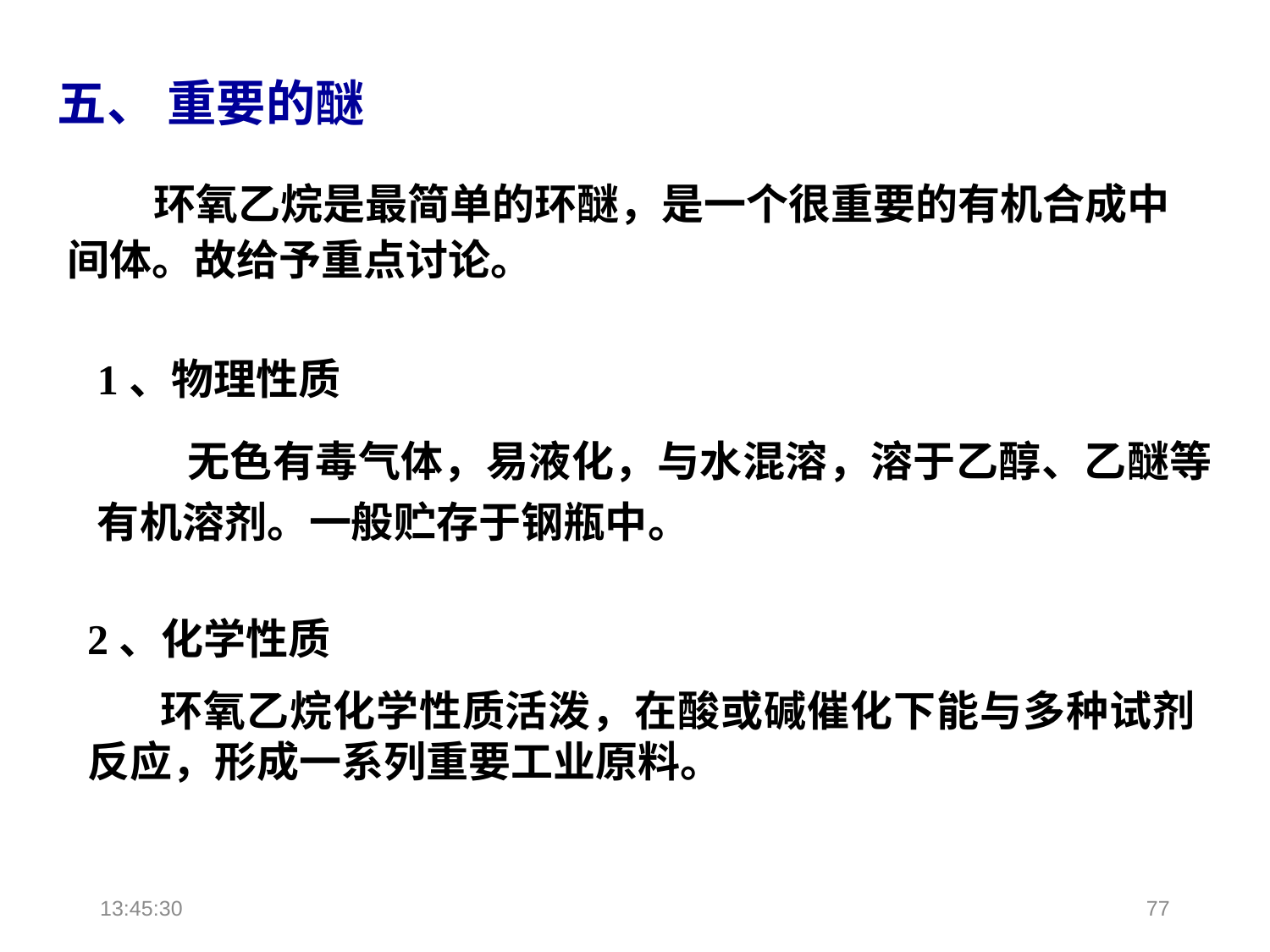

五、 重要的醚
        环氧乙烷是最简单的环醚，是一个很重要的有机合成中间体。故给予重点讨论。
1、物理性质
        无色有毒气体，易液化，与水混溶，溶于乙醇、乙醚等有机溶剂。一般贮存于钢瓶中。
2、化学性质
      环氧乙烷化学性质活泼，在酸或碱催化下能与多种试剂反应，形成一系列重要工业原料。
13:45:30
77